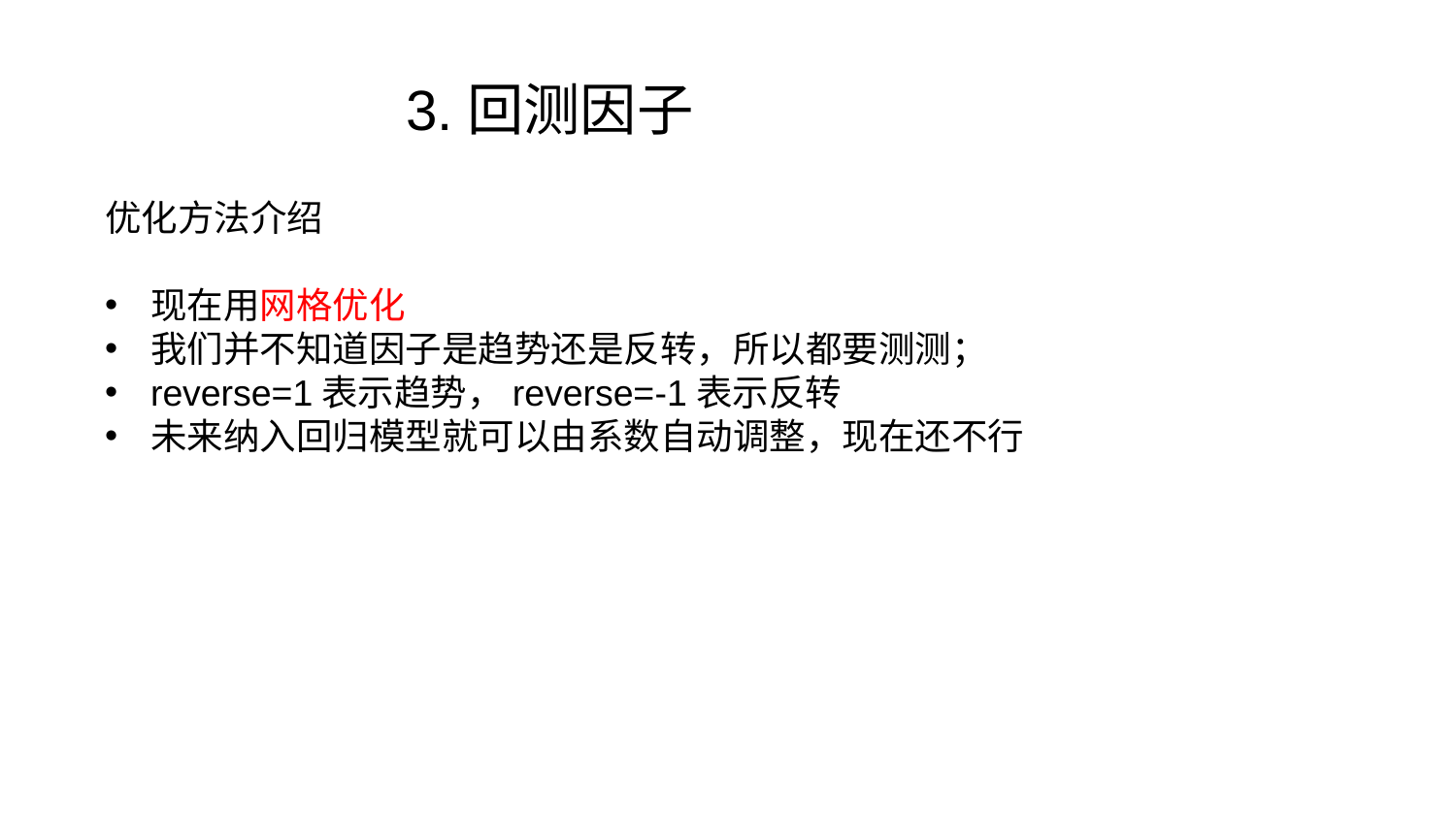

3.回测因子
优化方法介绍

现在用网格优化
我们并不知道因子是趋势还是反转，所以都要测测；
reverse=1表示趋势，reverse=-1表示反转
未来纳入回归模型就可以由系数自动调整，现在还不行